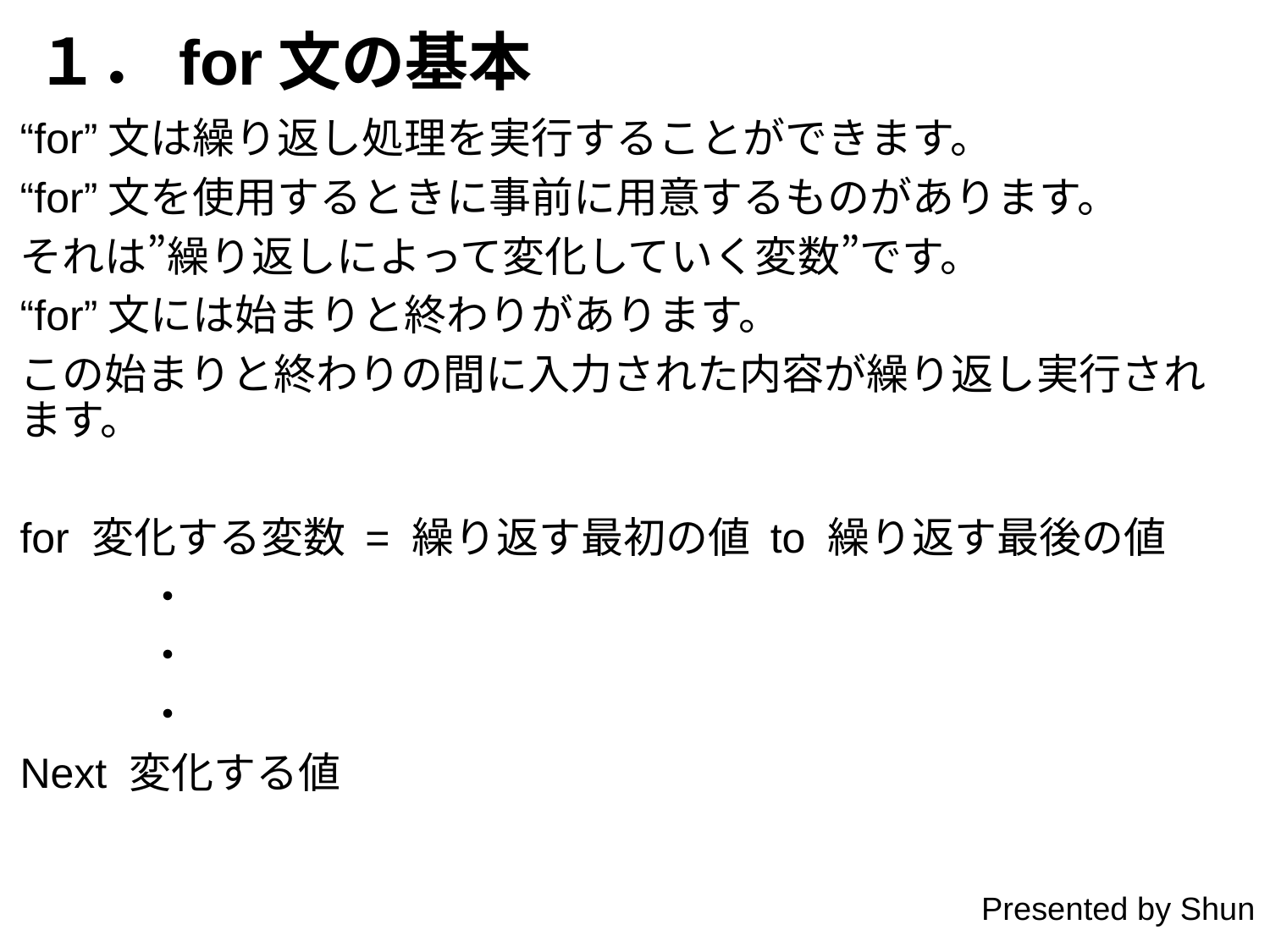

# １．for文の基本
“for”文は繰り返し処理を実行することができます。
“for”文を使用するときに事前に用意するものがあります。
それは”繰り返しによって変化していく変数”です。
“for”文には始まりと終わりがあります。
この始まりと終わりの間に入力された内容が繰り返し実行されます。

for 変化する変数 = 繰り返す最初の値 to 繰り返す最後の値
	・
	・
	・
Next 変化する値

Presented by Shun